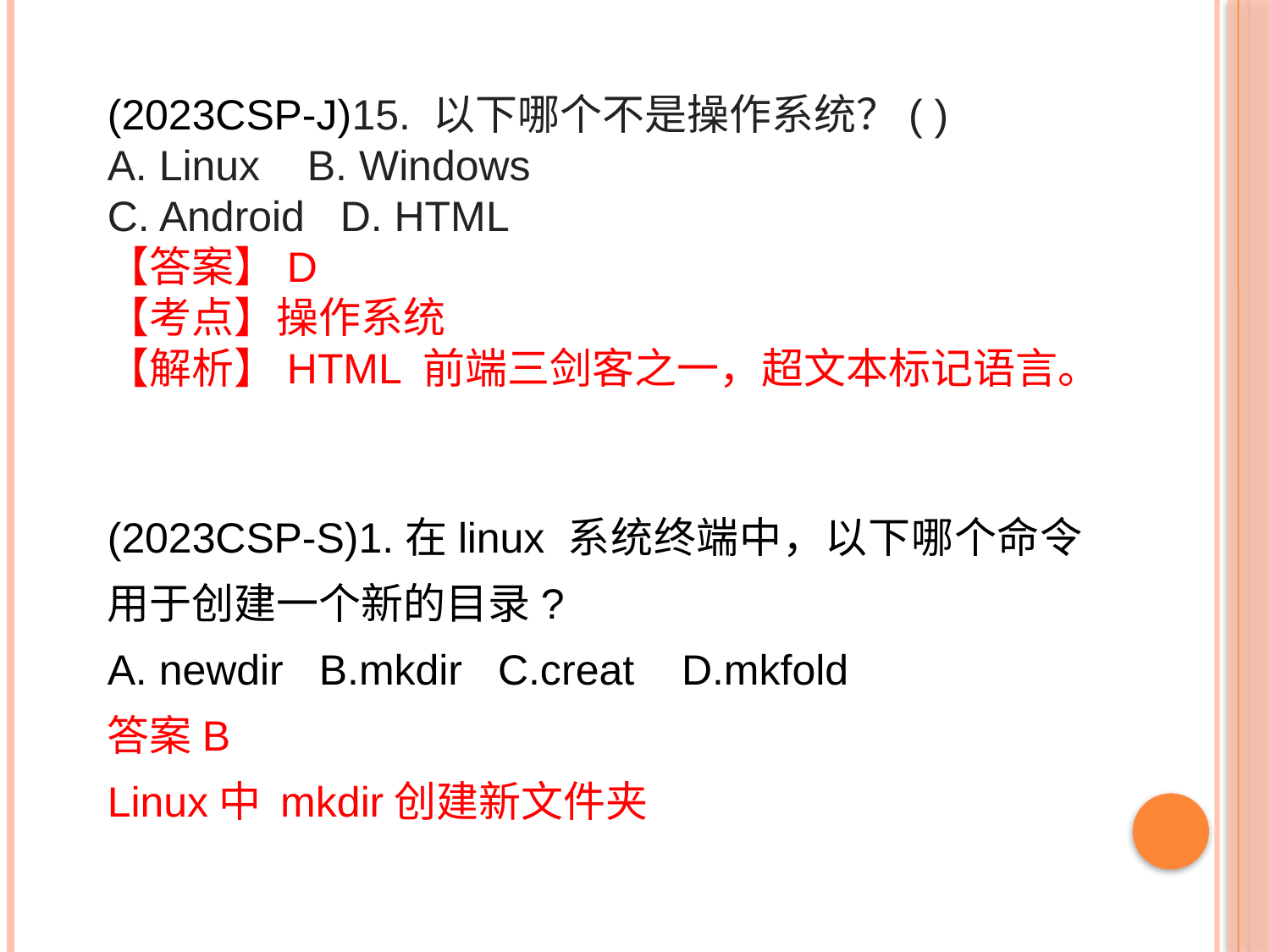

(2023CSP-J)15. 以下哪个不是操作系统？( )
A. Linux    B. Windows
C. Android   D. HTML
【答案】D
【考点】操作系统
【解析】HTML 前端三剑客之一，超文本标记语言。
(2023CSP-S)1.在linux 系统终端中，以下哪个命令用于创建一个新的目录?
A. newdir   B.mkdir   C.creat    D.mkfold
答案B
Linux中 mkdir创建新文件夹